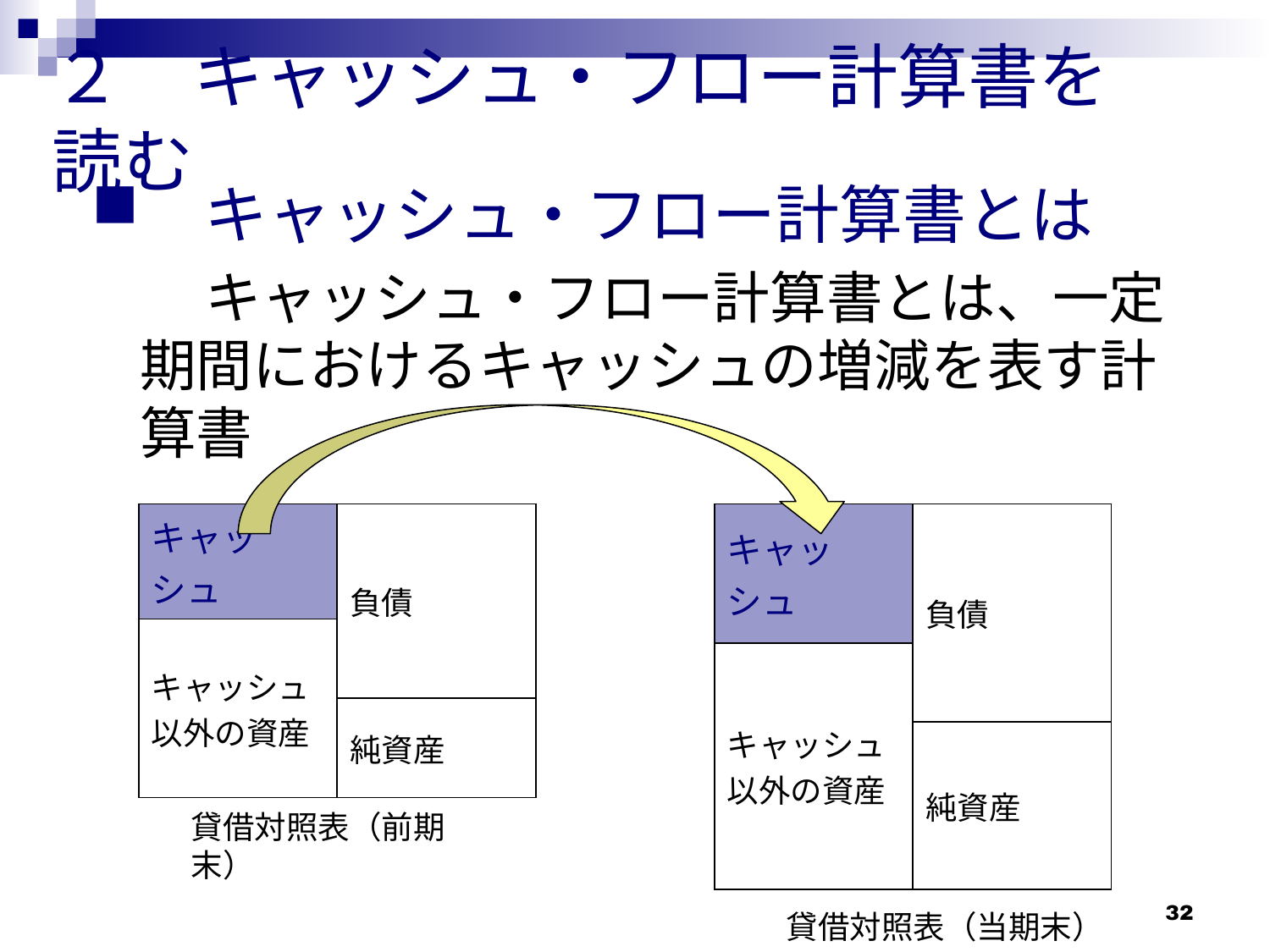

# ２　キャッシュ・フロー計算書を読む
　キャッシュ・フロー計算書とは
　　キャッシュ・フロー計算書とは、一定期間におけるキャッシュの増減を表す計算書

| キャッシュ | 負債 |
| --- | --- |
| キャッシュ以外の資産 |  |
|  | 純資産 |
| キャッシュ | 負債 |
| --- | --- |
| キャッシュ以外の資産 |  |
|  | 純資産 |
貸借対照表（前期末）
32
貸借対照表（当期末）